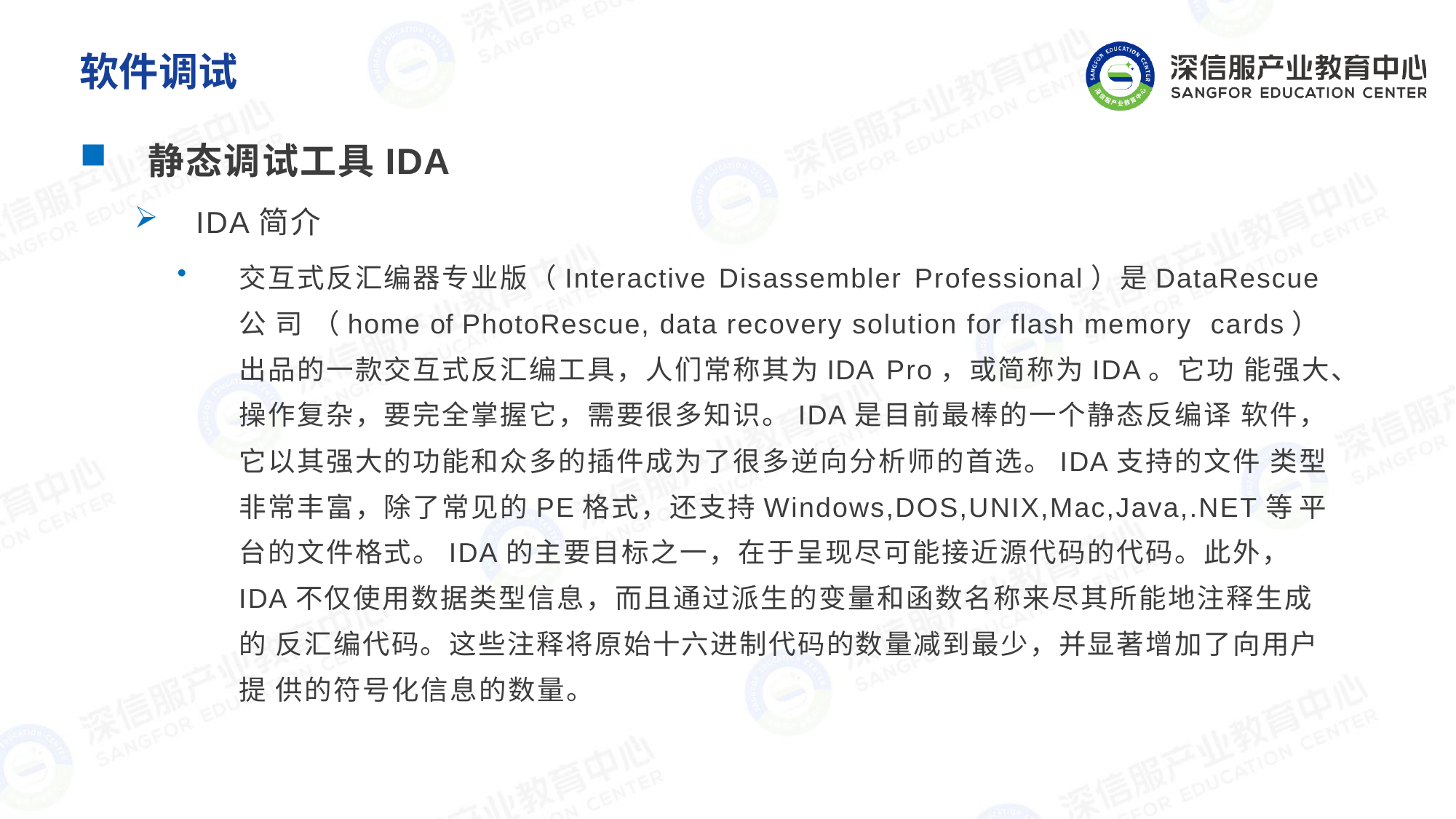

# 软件调试
静态调试工具IDA
IDA简介
交互式反汇编器专业版（Interactive Disassembler Professional）是DataRescue  公 司 （home of PhotoRescue, data recovery solution for flash memory  cards）出品的一款交互式反汇编工具，人们常称其为IDA Pro，或简称为IDA。它功 能强大、操作复杂，要完全掌握它，需要很多知识。IDA是目前最棒的一个静态反编译 软件，它以其强大的功能和众多的插件成为了很多逆向分析师的首选。IDA支持的文件 类型非常丰富，除了常见的PE格式，还支持Windows,DOS,UNIX,Mac,Java,.NET等 平台的文件格式。IDA的主要目标之一，在于呈现尽可能接近源代码的代码。此外，  IDA不仅使用数据类型信息，而且通过派生的变量和函数名称来尽其所能地注释生成的 反汇编代码。这些注释将原始十六进制代码的数量减到最少，并显著增加了向用户提 供的符号化信息的数量。